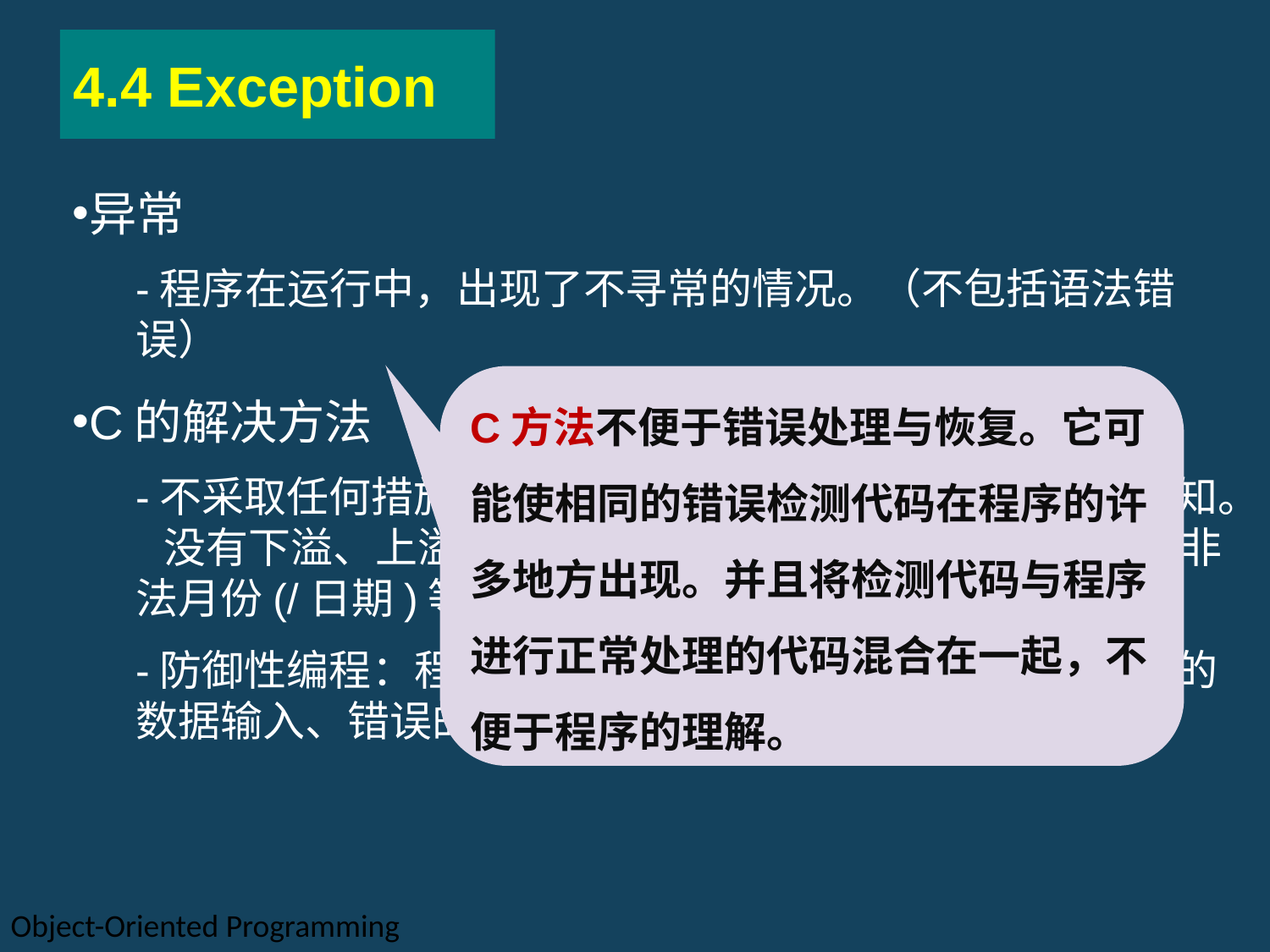

4.4 Exception
异常
-程序在运行中，出现了不寻常的情况。（不包括语法错误）
C的解决方法
-不采取任何措施，一旦程序出现异常，程序结果不可预知。   没有下溢、上溢、除零检查；没有数组越界检查；出现非法月份(/日期)等等。
-防御性编程：程序中加入错误检测代码，当判断出错误的数据输入、错误的点击等，从函数返回一个特定的值。
C方法不便于错误处理与恢复。它可能使相同的错误检测代码在程序的许多地方出现。并且将检测代码与程序进行正常处理的代码混合在一起，不便于程序的理解。
Object-Oriented Programming